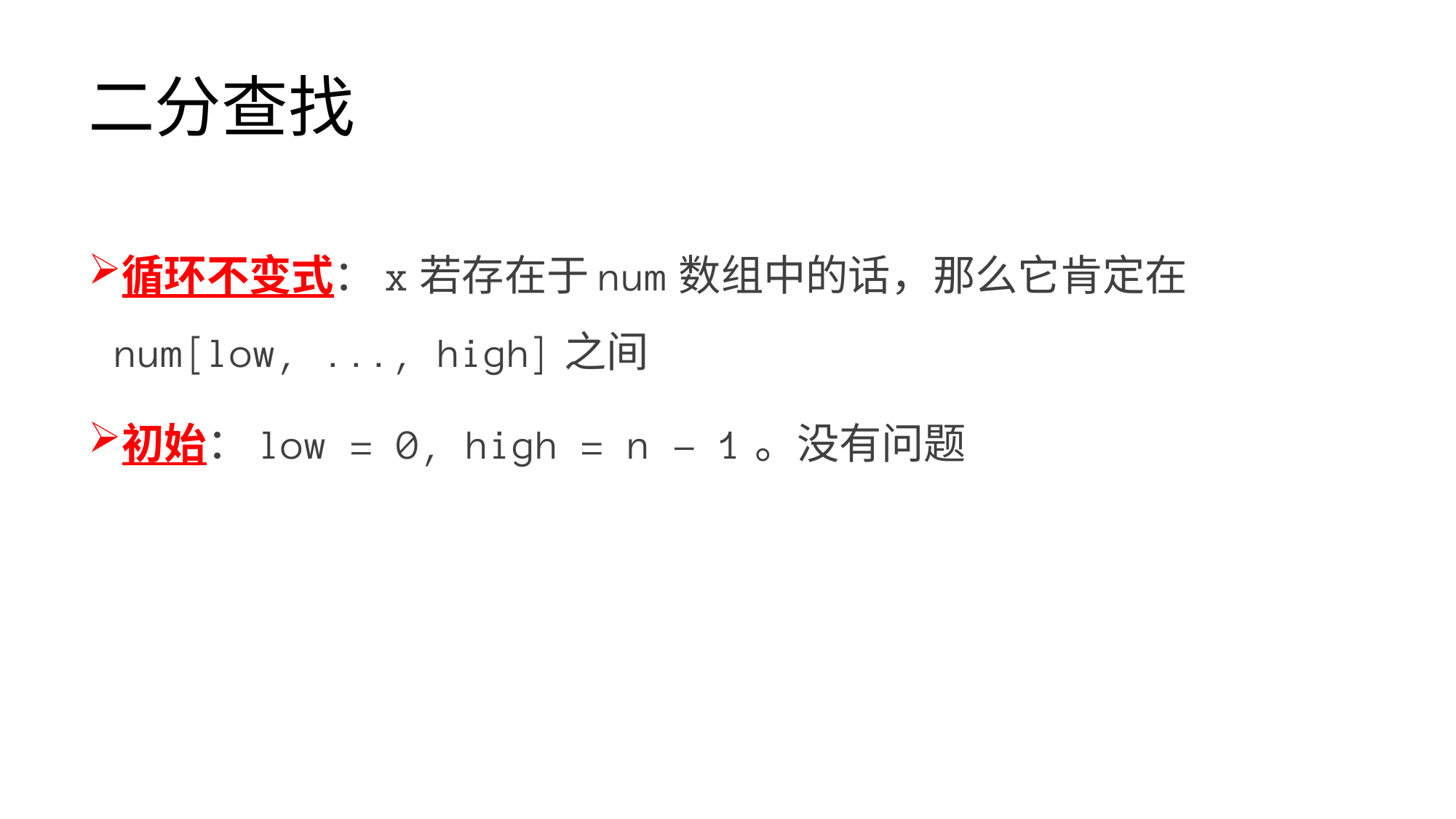

# 二分查找
循环不变式：x若存在于num数组中的话，那么它肯定在num[low, ..., high]之间
初始：low = 0, high = n - 1。没有问题